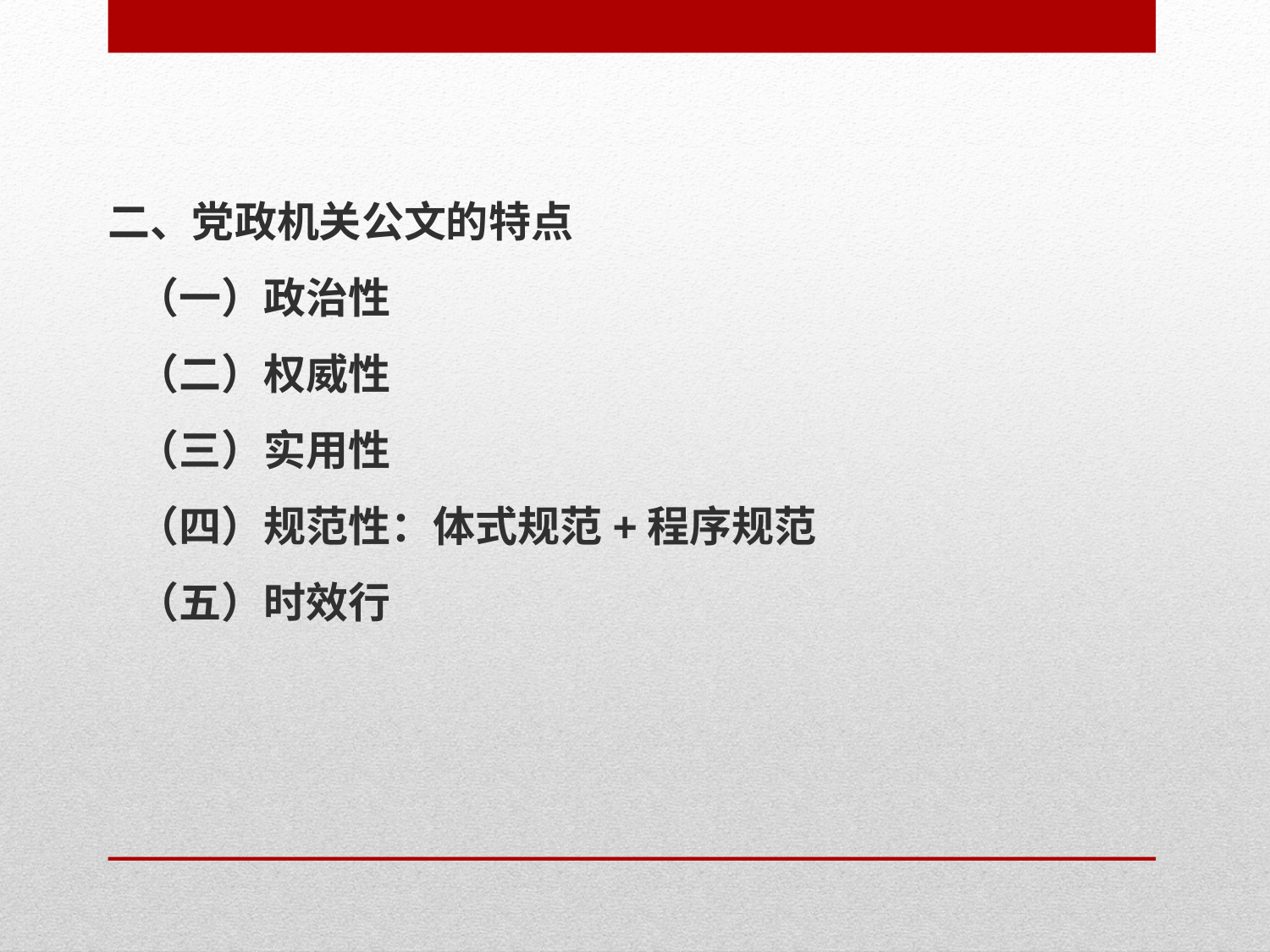

二、党政机关公文的特点
  （一）政治性
  （二）权威性
  （三）实用性
  （四）规范性：体式规范+程序规范
  （五）时效行